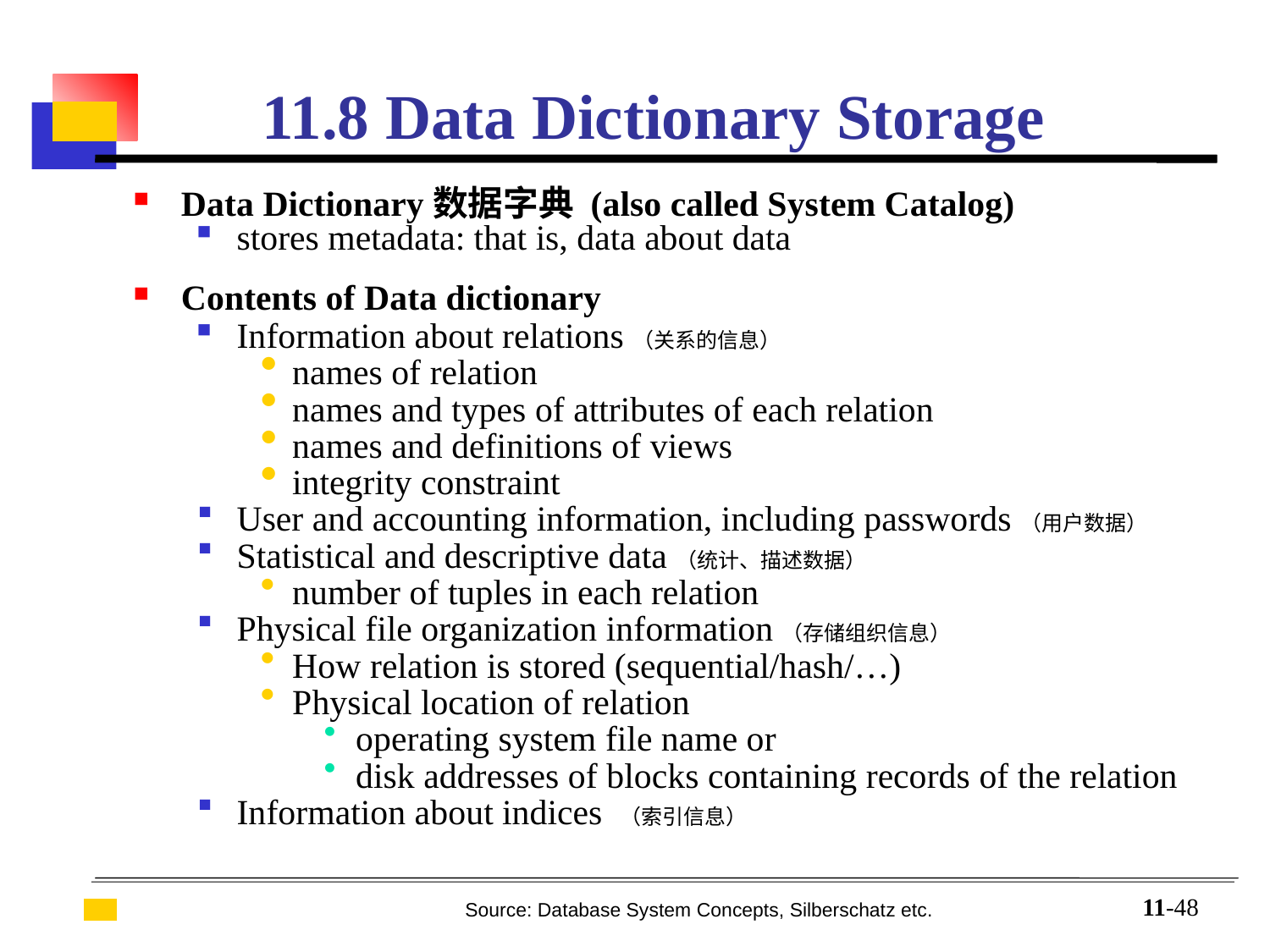

# 11.8 Data Dictionary Storage
Data Dictionary数据字典 (also called System Catalog)
stores metadata: that is, data about data
Contents of Data dictionary
Information about relations（关系的信息）
names of relation
names and types of attributes of each relation
names and definitions of views
integrity constraint
User and accounting information, including passwords（用户数据）
Statistical and descriptive data（统计、描述数据）
number of tuples in each relation
Physical file organization information（存储组织信息）
How relation is stored (sequential/hash/…)
Physical location of relation
operating system file name or
disk addresses of blocks containing records of the relation
Information about indices （索引信息）
11-48